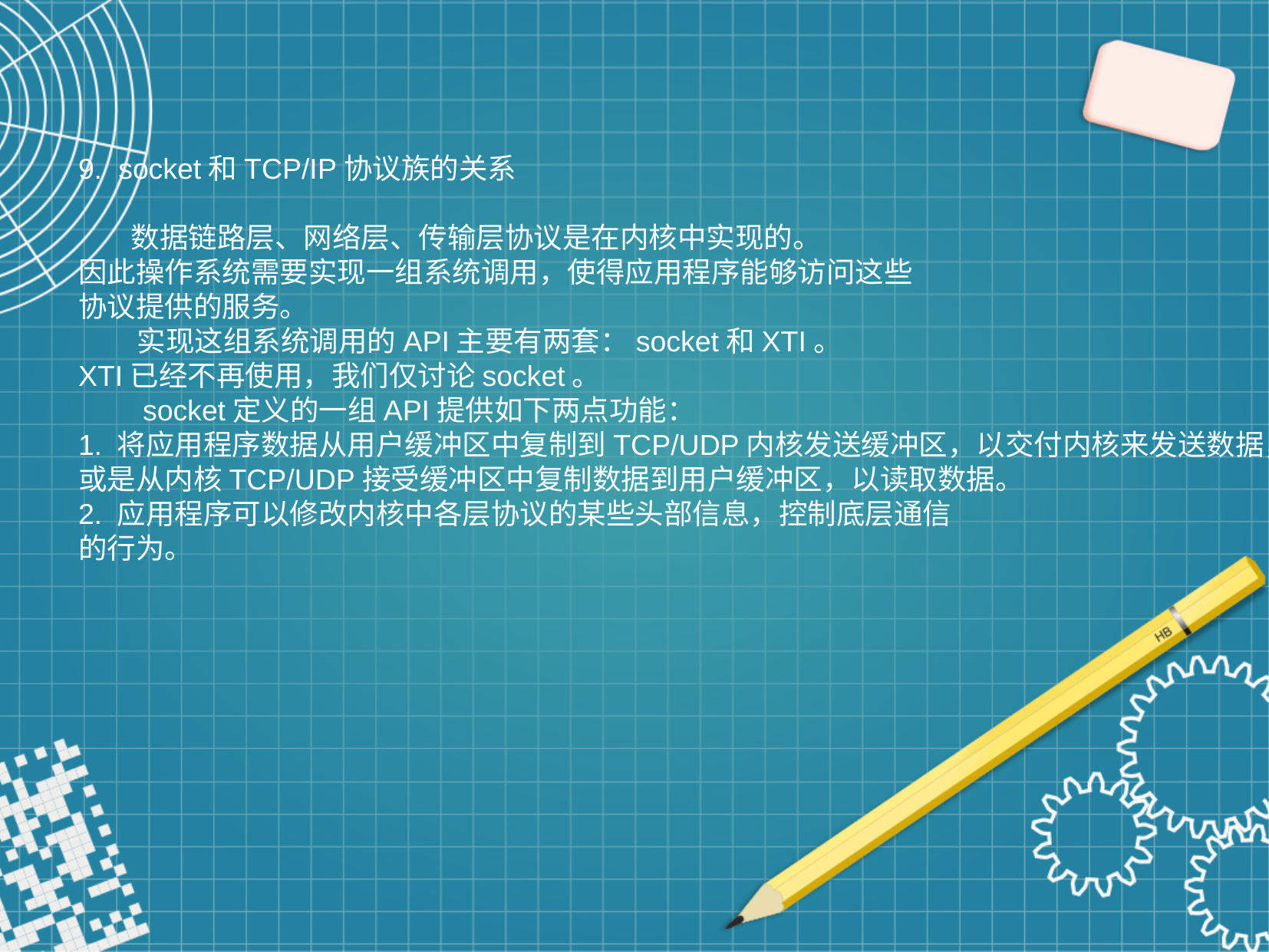

9.  socket和TCP/IP协议族的关系

       数据链路层、网络层、传输层协议是在内核中实现的。
因此操作系统需要实现一组系统调用，使得应用程序能够访问这些
协议提供的服务。
        实现这组系统调用的API主要有两套：socket和XTI。
XTI已经不再使用，我们仅讨论socket。
        socket定义的一组API提供如下两点功能：
1. 将应用程序数据从用户缓冲区中复制到TCP/UDP内核发送缓冲区，以交付内核来发送数据，或是从内核TCP/UDP接受缓冲区中复制数据到用户缓冲区，以读取数据。
2. 应用程序可以修改内核中各层协议的某些头部信息，控制底层通信
的行为。